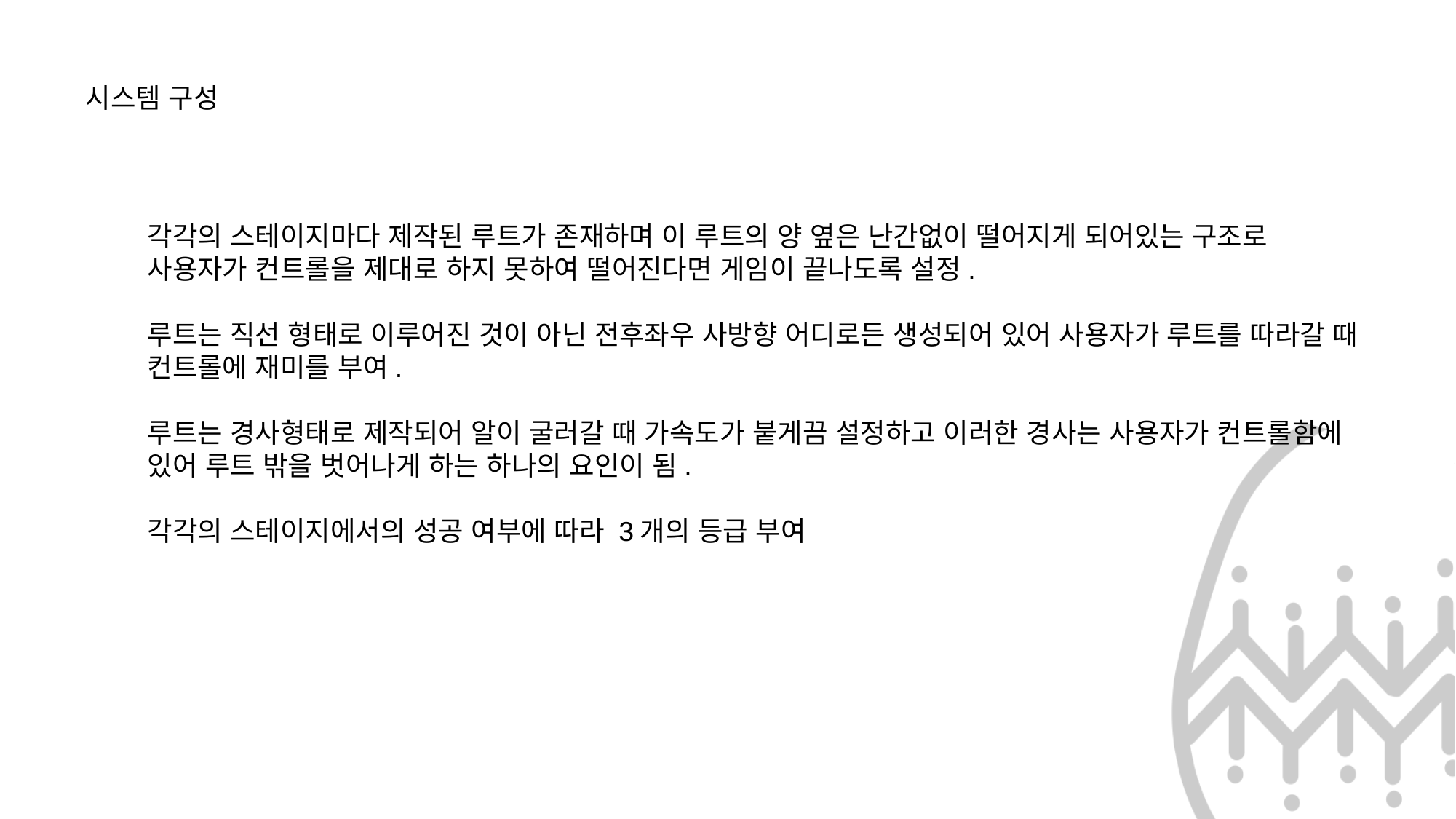

시스템 구성
각각의 스테이지마다 제작된 루트가 존재하며 이 루트의 양 옆은 난간없이 떨어지게 되어있는 구조로
사용자가 컨트롤을 제대로 하지 못하여 떨어진다면 게임이 끝나도록 설정.

루트는 직선 형태로 이루어진 것이 아닌 전후좌우 사방향 어디로든 생성되어 있어 사용자가 루트를 따라갈 때
컨트롤에 재미를 부여.

루트는 경사형태로 제작되어 알이 굴러갈 때 가속도가 붙게끔 설정하고 이러한 경사는 사용자가 컨트롤함에
있어 루트 밖을 벗어나게 하는 하나의 요인이 됨.

각각의 스테이지에서의 성공 여부에 따라 3개의 등급 부여